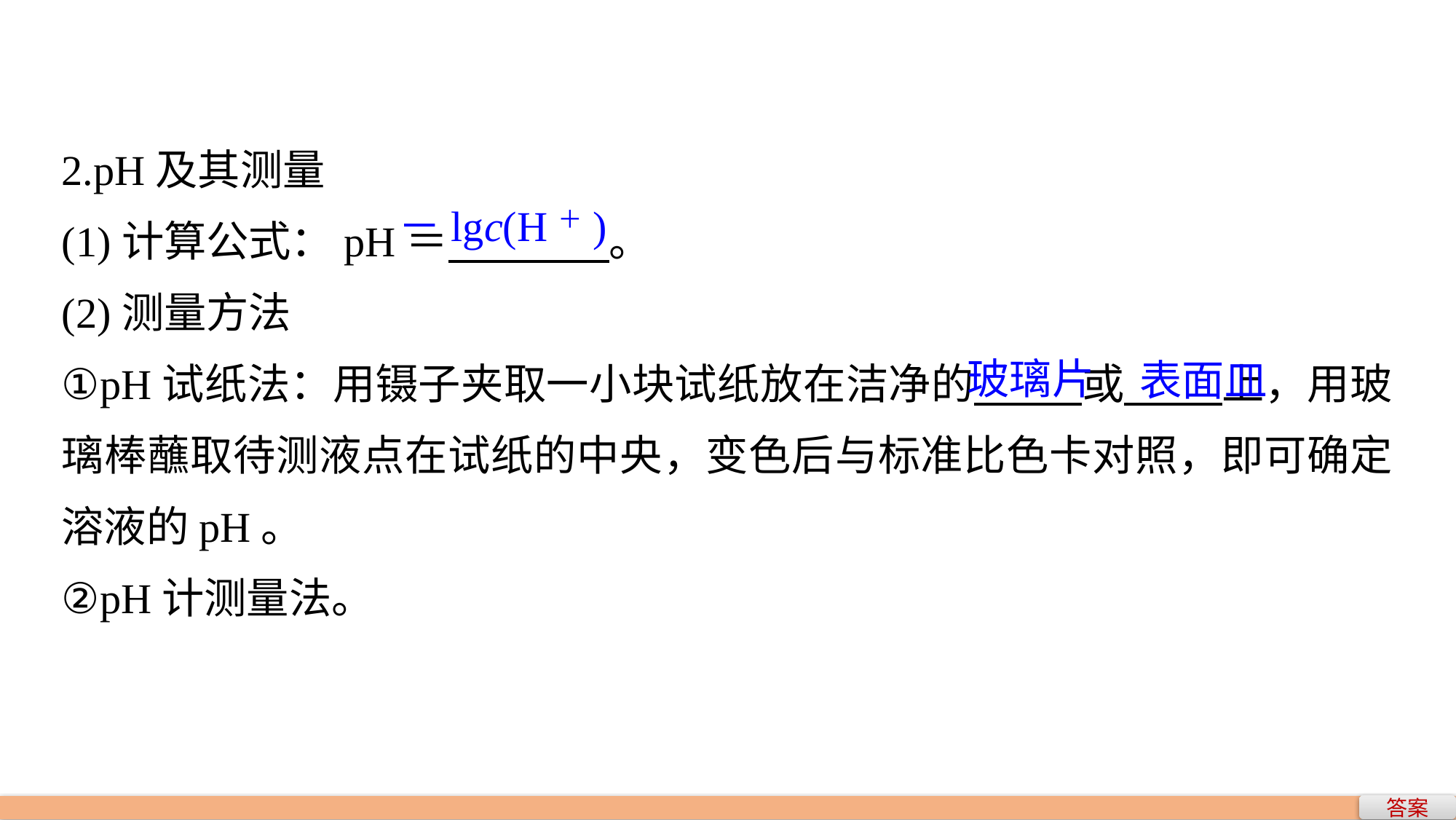

2.pH及其测量
(1)计算公式：pH＝                 。
(2)测量方法
①pH试纸法：用镊子夹取一小块试纸放在洁净的           或          上，用玻璃棒蘸取待测液点在试纸的中央，变色后与标准比色卡对照，即可确定溶液的pH。
②pH计测量法。
－lgc(H＋)
玻璃片
表面皿
答案